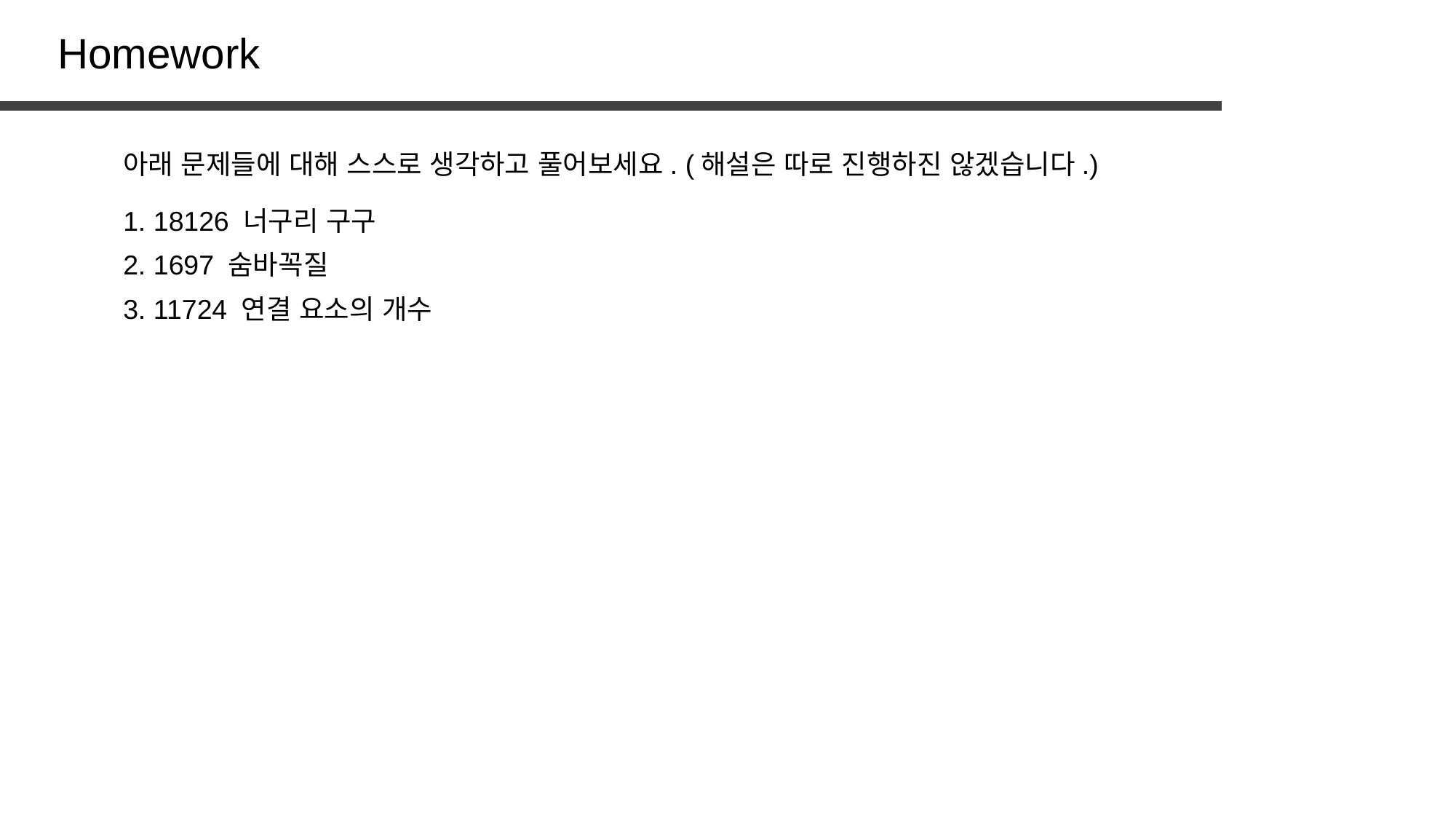

Homework
아래 문제들에 대해 스스로 생각하고 풀어보세요. (해설은 따로 진행하진 않겠습니다.)
1. 18126 너구리 구구
2. 1697 숨바꼭질
3. 11724 연결 요소의 개수